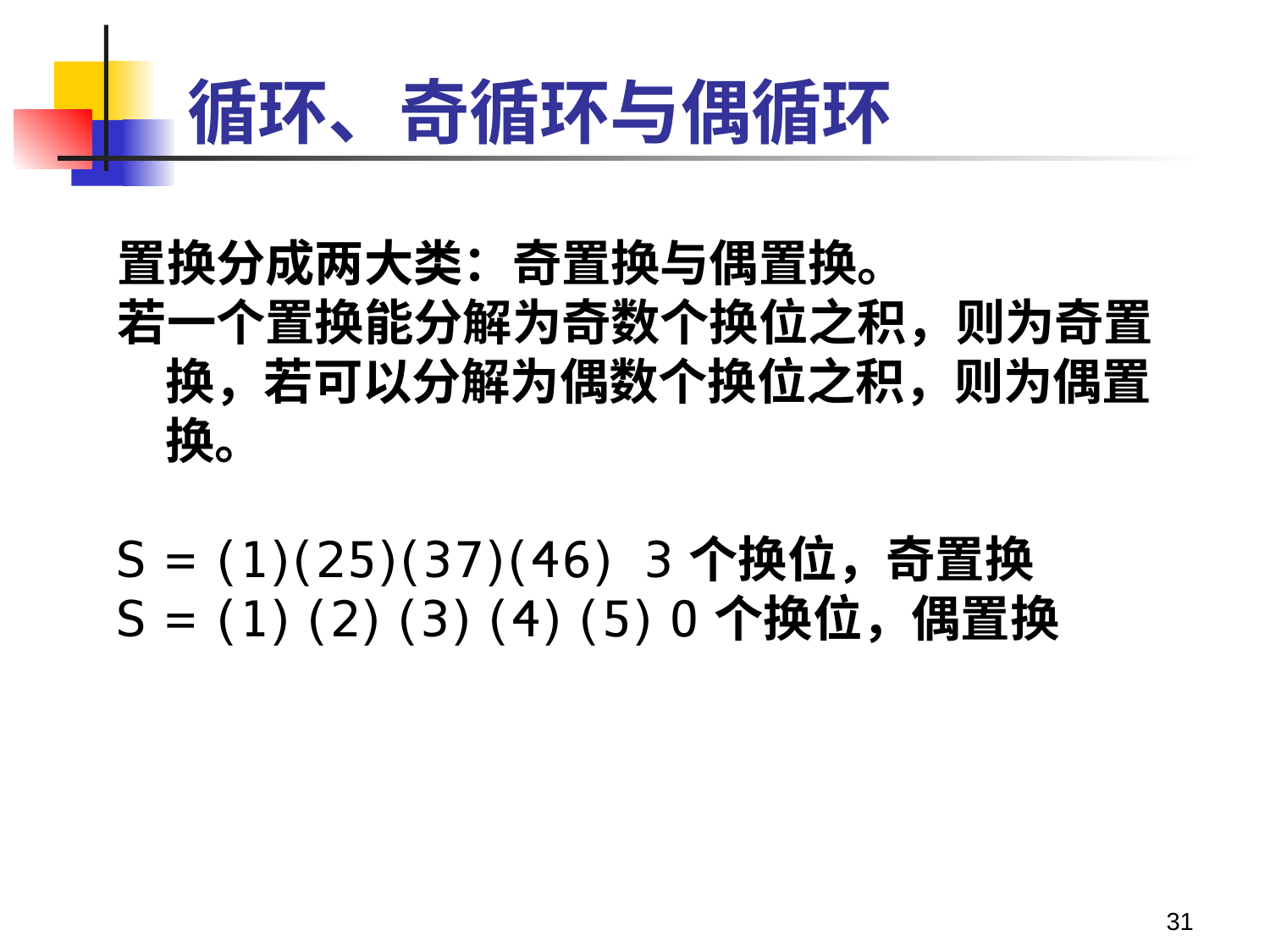

# 循环、奇循环与偶循环
置换分成两大类：奇置换与偶置换。
若一个置换能分解为奇数个换位之积，则为奇置换，若可以分解为偶数个换位之积，则为偶置换。

S = (1)(25)(37)(46)  3个换位，奇置换
S = (1) (2) (3) (4) (5) 0个换位，偶置换
31